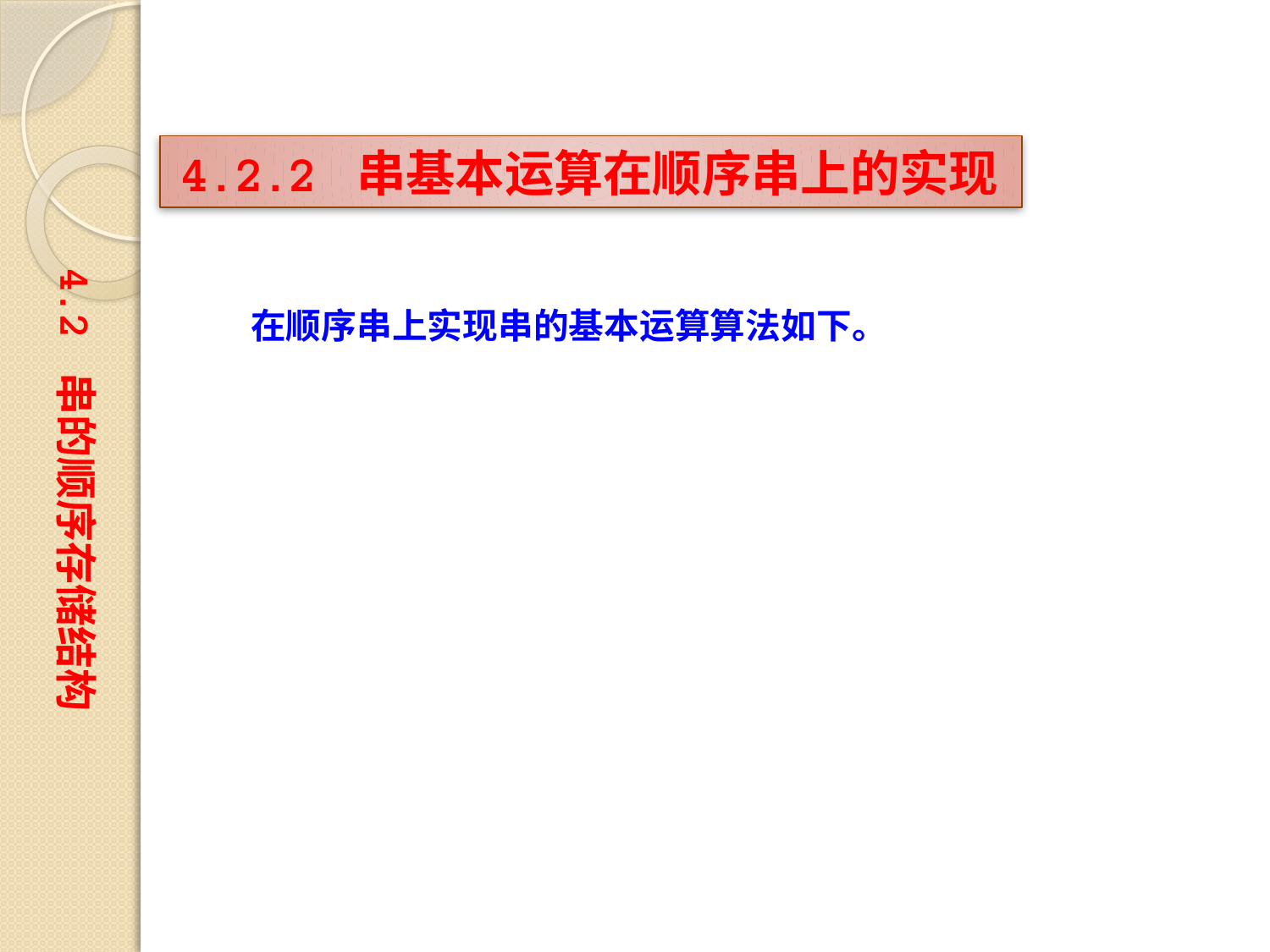

4.2.2 串基本运算在顺序串上的实现
4.2 串的顺序存储结构
在顺序串上实现串的基本运算算法如下。